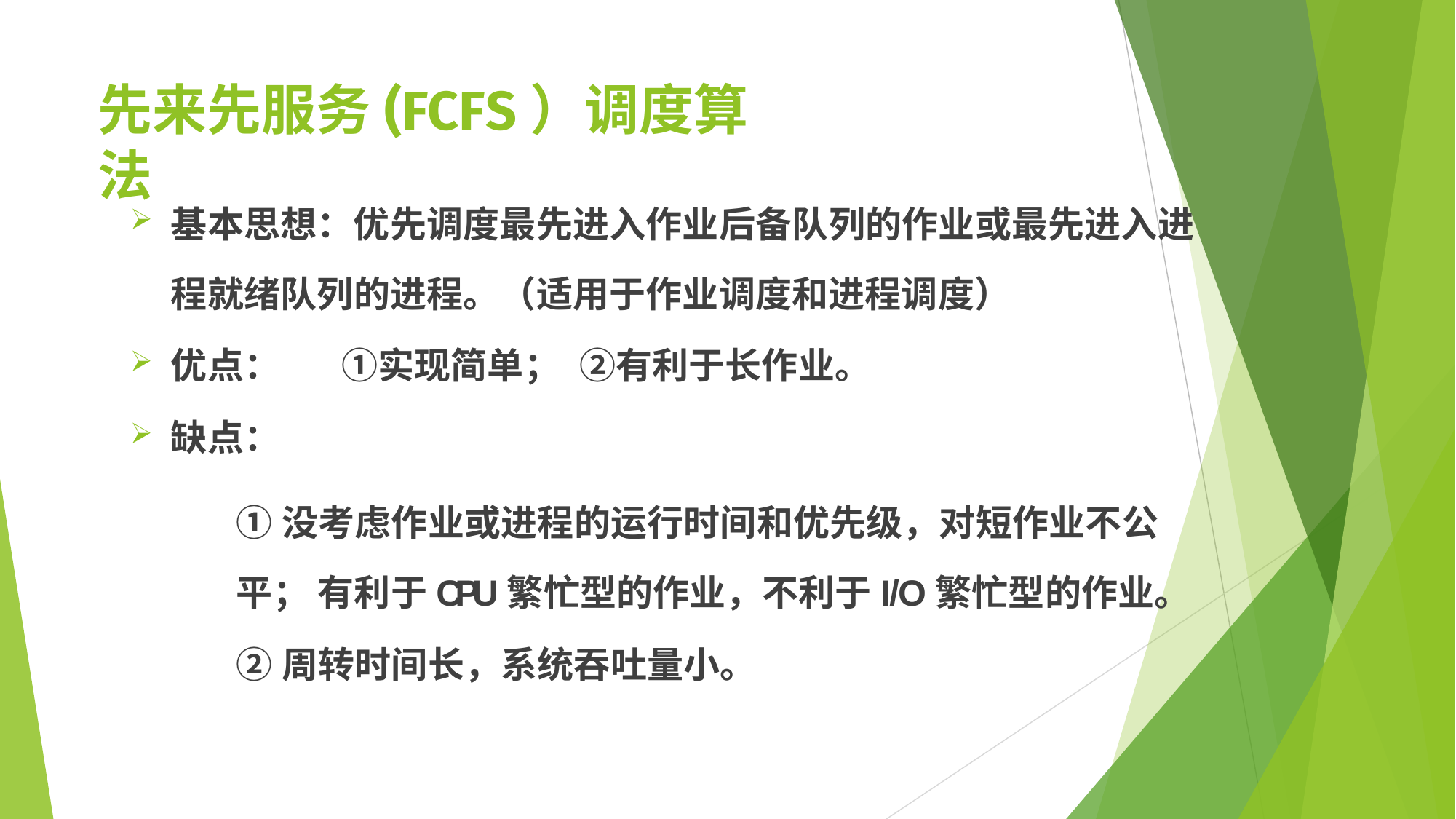

# 先来先服务(FCFS）调度算法
基本思想：优先调度最先进入作业后备队列的作业或最先进入进
程就绪队列的进程。（适用于作业调度和进程调度）

优点：	①实现简单；	②有利于长作业。

缺点：
①没考虑作业或进程的运行时间和优先级，对短作业不公平； 有利于CPU繁忙型的作业，不利于I/O繁忙型的作业。

②周转时间长，系统吞吐量小。